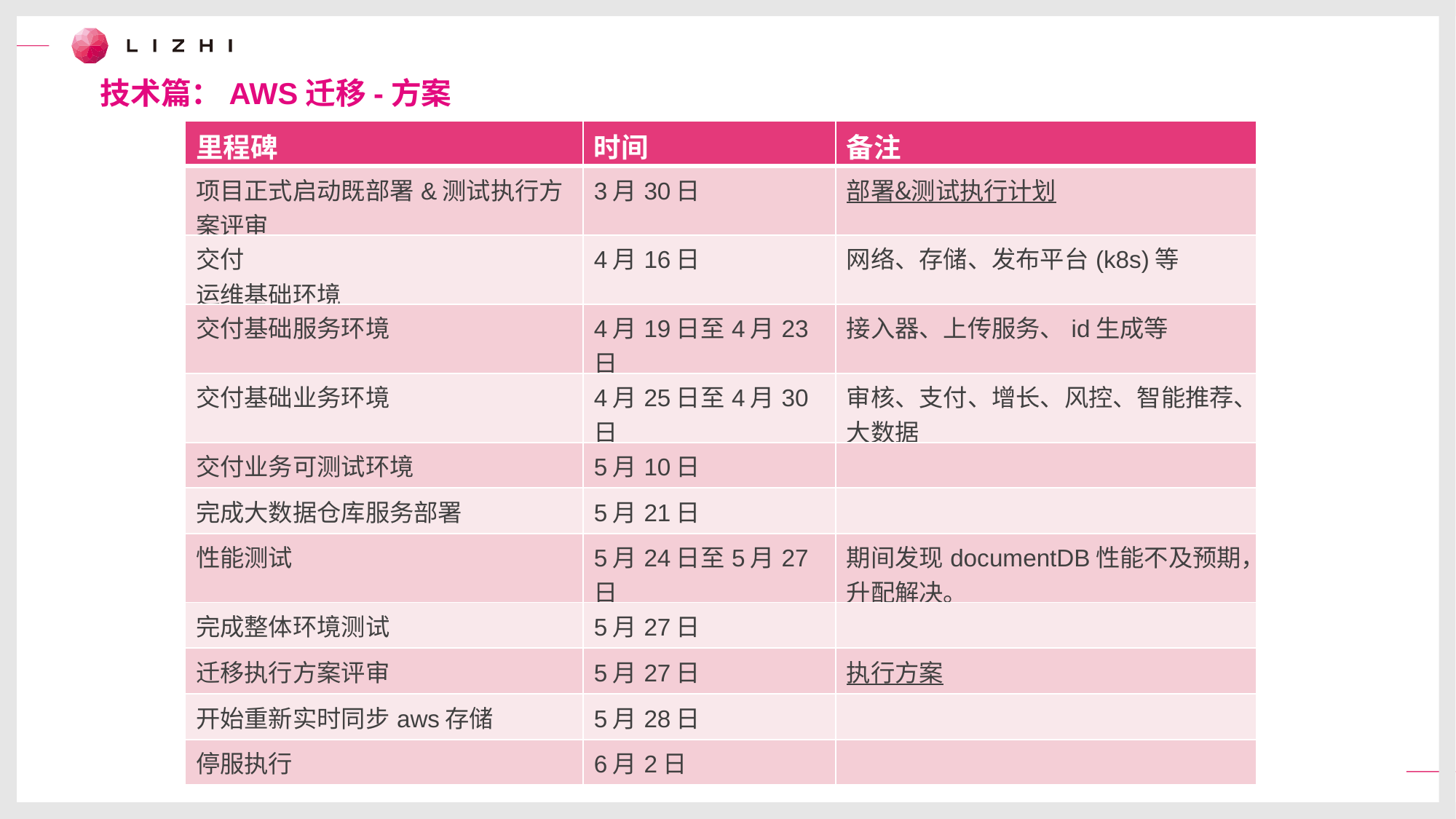

技术篇：AWS迁移-方案
| 里程碑 | 时间 | 备注 |
| --- | --- | --- |
| 项目正式启动既部署&测试执行方案评审 | 3月30日 | 部署&测试执行计划 |
| 交付 运维基础环境 | 4月16日 | 网络、存储、发布平台(k8s)等 |
| 交付基础服务环境 | 4月19日至4月23日 | 接入器、上传服务、id生成等 |
| 交付基础业务环境 | 4月25日至4月30日 | 审核、支付、增长、风控、智能推荐、大数据 |
| 交付业务可测试环境 | 5月10日 |  |
| 完成大数据仓库服务部署 | 5月21日 |  |
| 性能测试 | 5月24日至5月27日 | 期间发现documentDB性能不及预期，升配解决。 |
| 完成整体环境测试 | 5月27日 |  |
| 迁移执行方案评审 | 5月27日 | 执行方案 |
| 开始重新实时同步aws存储 | 5月28日 |  |
| 停服执行 | 6月2日 |  |